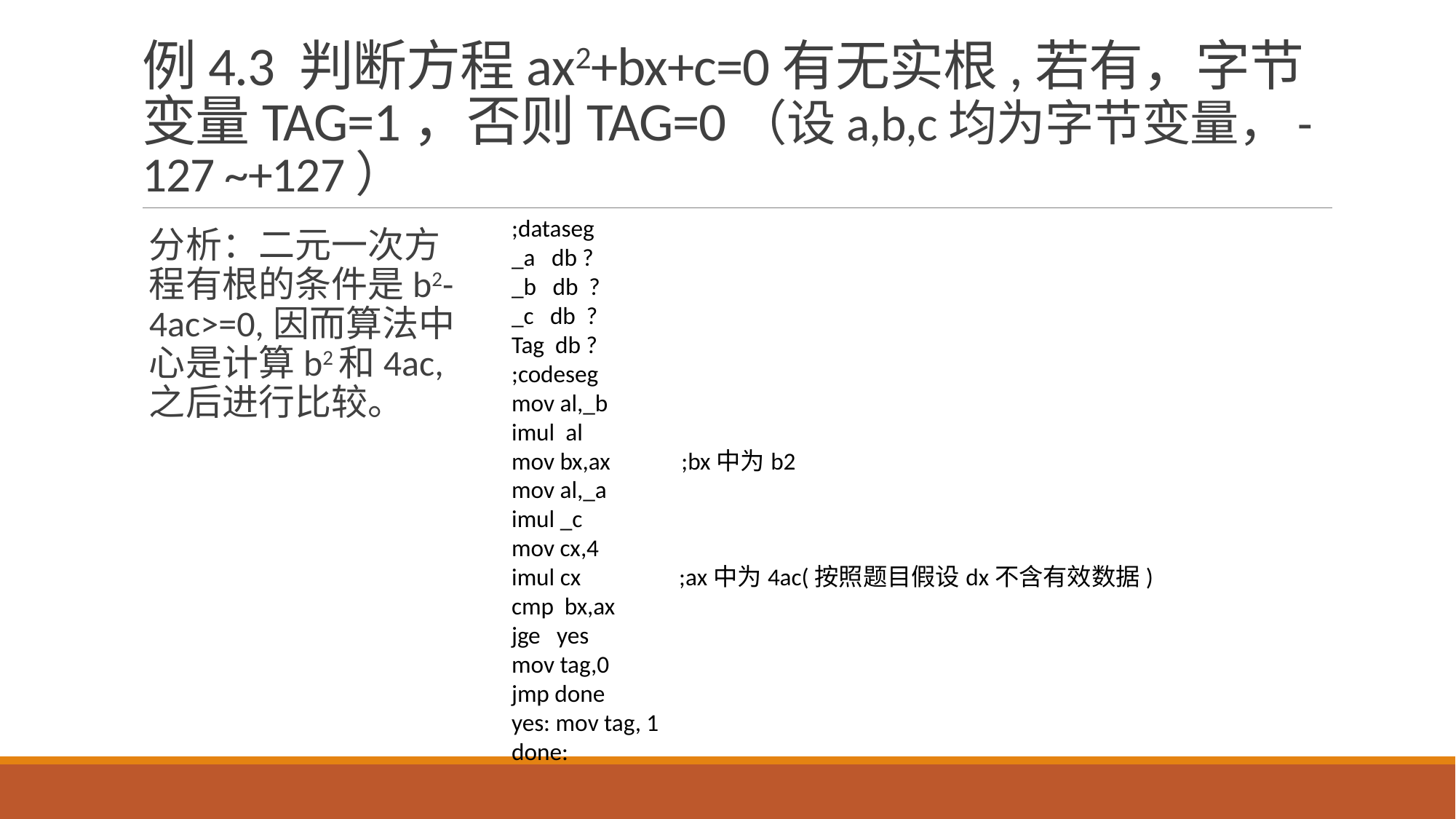

# 例4.3 判断方程ax2+bx+c=0有无实根,若有，字节变量TAG=1，否则TAG=0（设a,b,c均为字节变量，-127 ~+127）
;dataseg
_a   db ?
_b   db  ?
_c   db  ?
Tag  db ?
;codeseg
mov al,_b
imul  al
mov bx,ax             ;bx中为b2
mov al,_a
imul _c
mov cx,4
imul cx                  ;ax中为4ac(按照题目假设dx不含有效数据)
cmp  bx,ax
jge   yes
mov tag,0
jmp done
yes: mov tag, 1
done:
分析：二元一次方程有根的条件是b2-4ac>=0,因而算法中心是计算b2和4ac,之后进行比较。